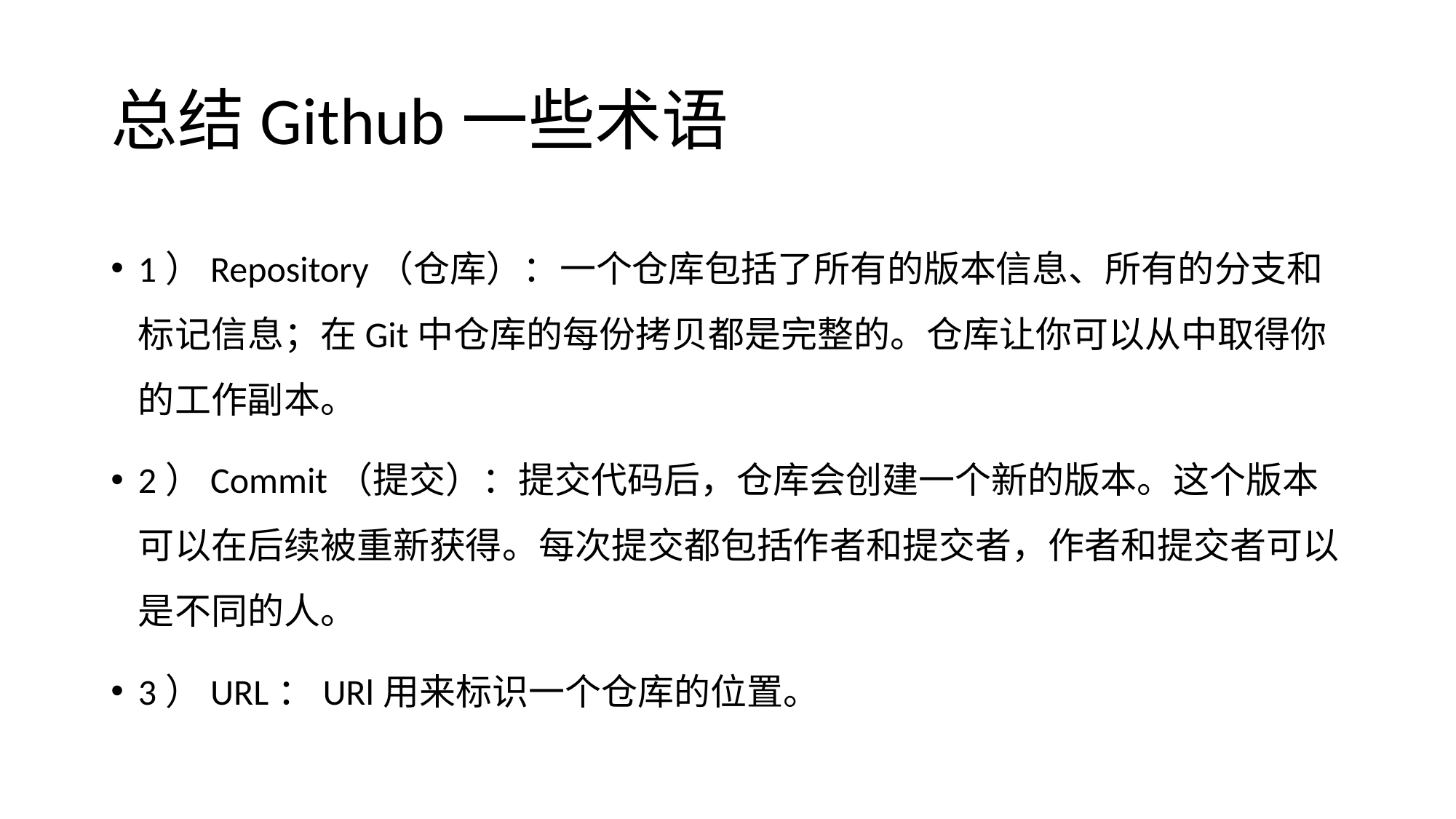

# 总结Github一些术语
1）Repository（仓库）：一个仓库包括了所有的版本信息、所有的分支和标记信息；在Git中仓库的每份拷贝都是完整的。仓库让你可以从中取得你的工作副本。
2）Commit（提交）：提交代码后，仓库会创建一个新的版本。这个版本可以在后续被重新获得。每次提交都包括作者和提交者，作者和提交者可以是不同的人。
3）URL：URl用来标识一个仓库的位置。